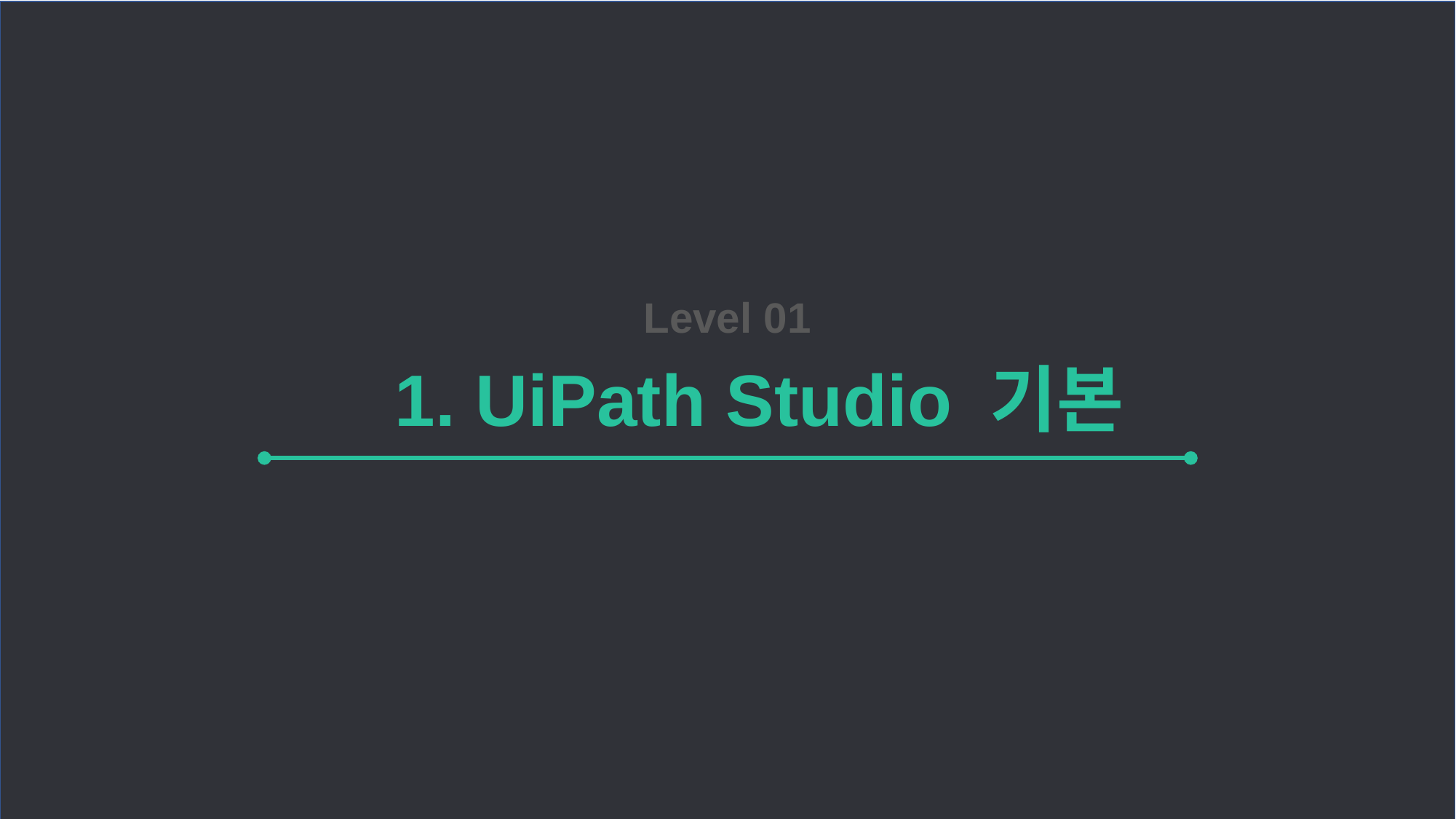

#
Level 01
1. UiPath Studio 기본

3